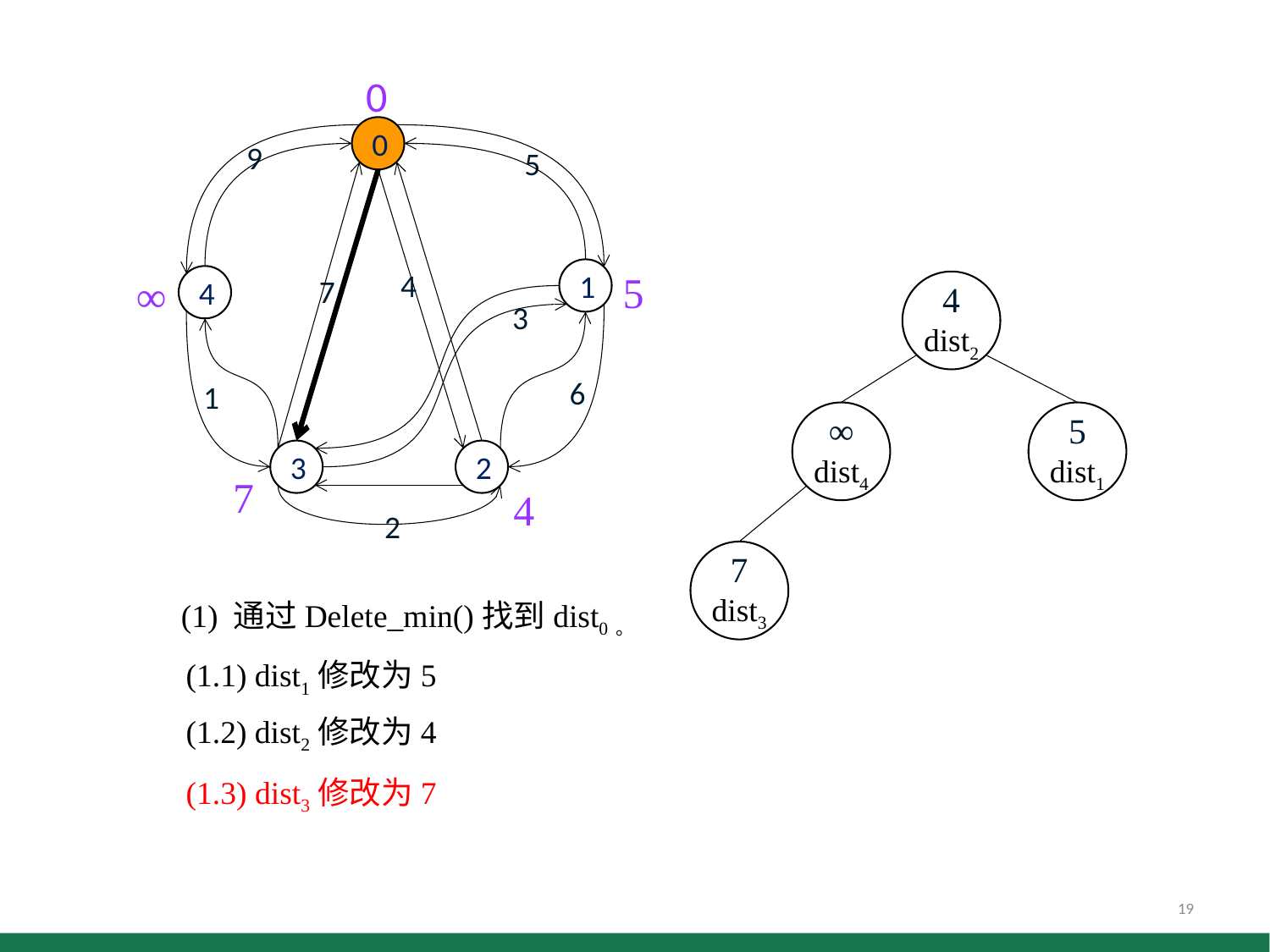

0
0
9
5
1
4
7
4
3
6
1
3
2
2
5
∞
4
dist2
∞
dist4
5
dist1
7
4
7
dist3
(1) 通过Delete_min()找到dist0。
(1.1) dist1修改为5
(1.2) dist2修改为4
(1.3) dist3修改为7
19